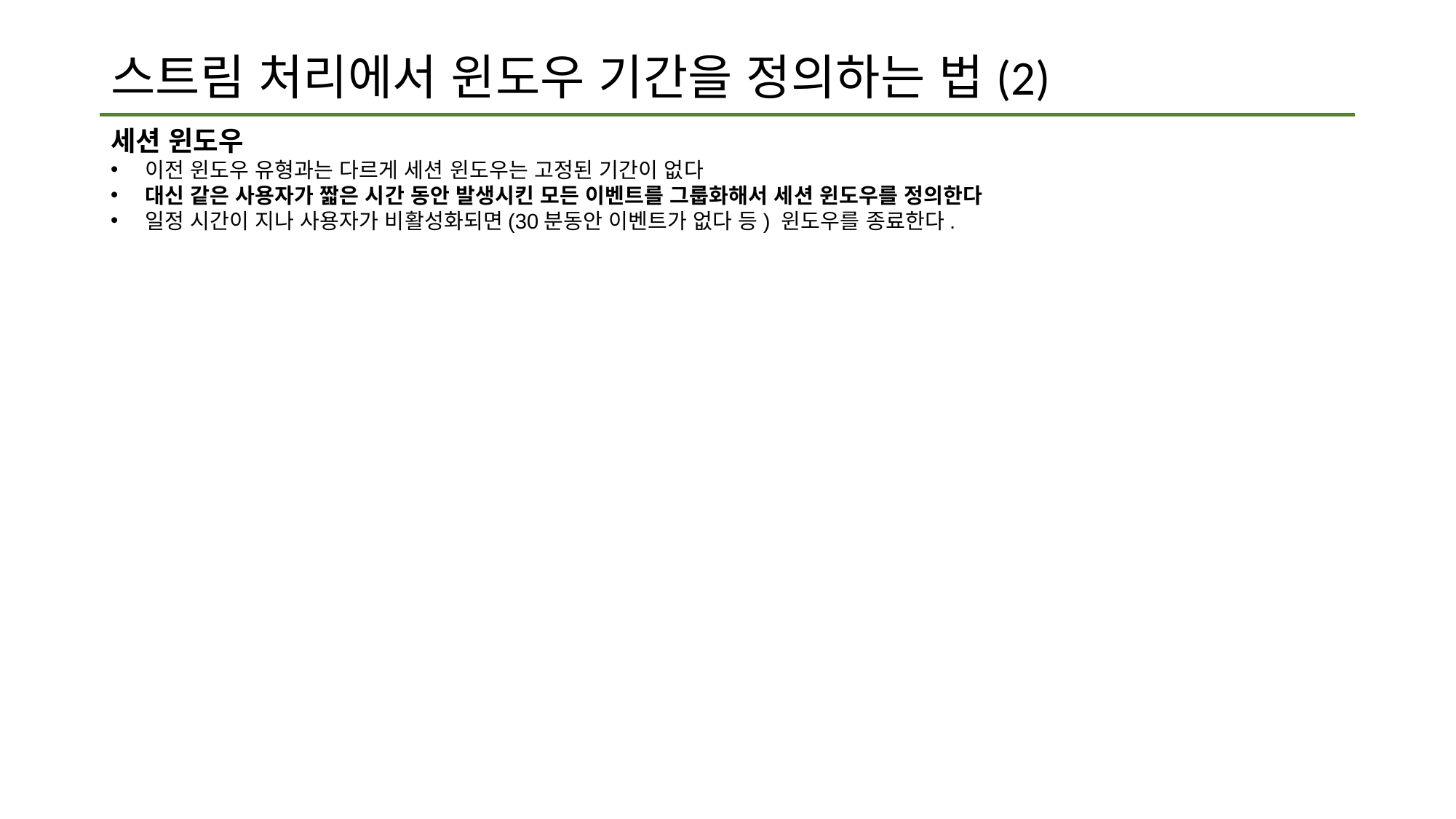

# 스트림 처리에서 윈도우 기간을 정의하는 법(2)
세션 윈도우
이전 윈도우 유형과는 다르게 세션 윈도우는 고정된 기간이 없다
대신 같은 사용자가 짧은 시간 동안 발생시킨 모든 이벤트를 그룹화해서 세션 윈도우를 정의한다
일정 시간이 지나 사용자가 비활성화되면(30분동안 이벤트가 없다 등) 윈도우를 종료한다.